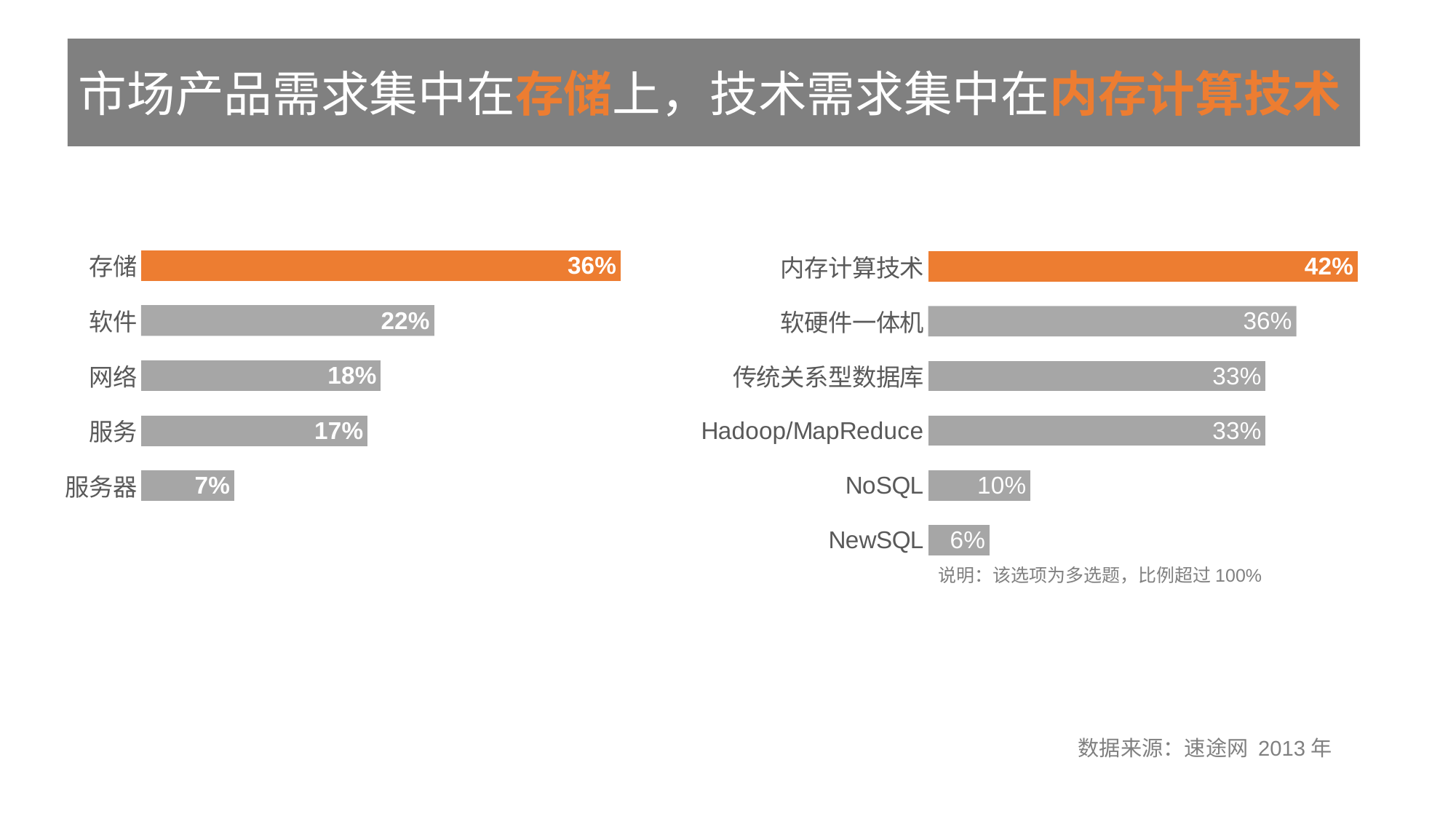

市场产品需求集中在存储上，技术需求集中在内存计算技术

### Chart

| Category |  |
|---|---|
| 内存计算技术 | 0.42 |
| 软硬件一体机 | 0.36 |
| 传统关系型数据库 | 0.33 |
| Hadoop/MapReduce | 0.33 |
| NoSQL | 0.1 |
| NewSQL | 0.06 |

### Chart

| Category |  |
|---|---|
| 存储 | 0.36 |
| 软件 | 0.22 |
| 网络 | 0.18 |
| 服务 | 0.17 |
| 服务器 | 0.07 |
说明：该选项为多选题，比例超过100%
数据来源：速途网 2013年